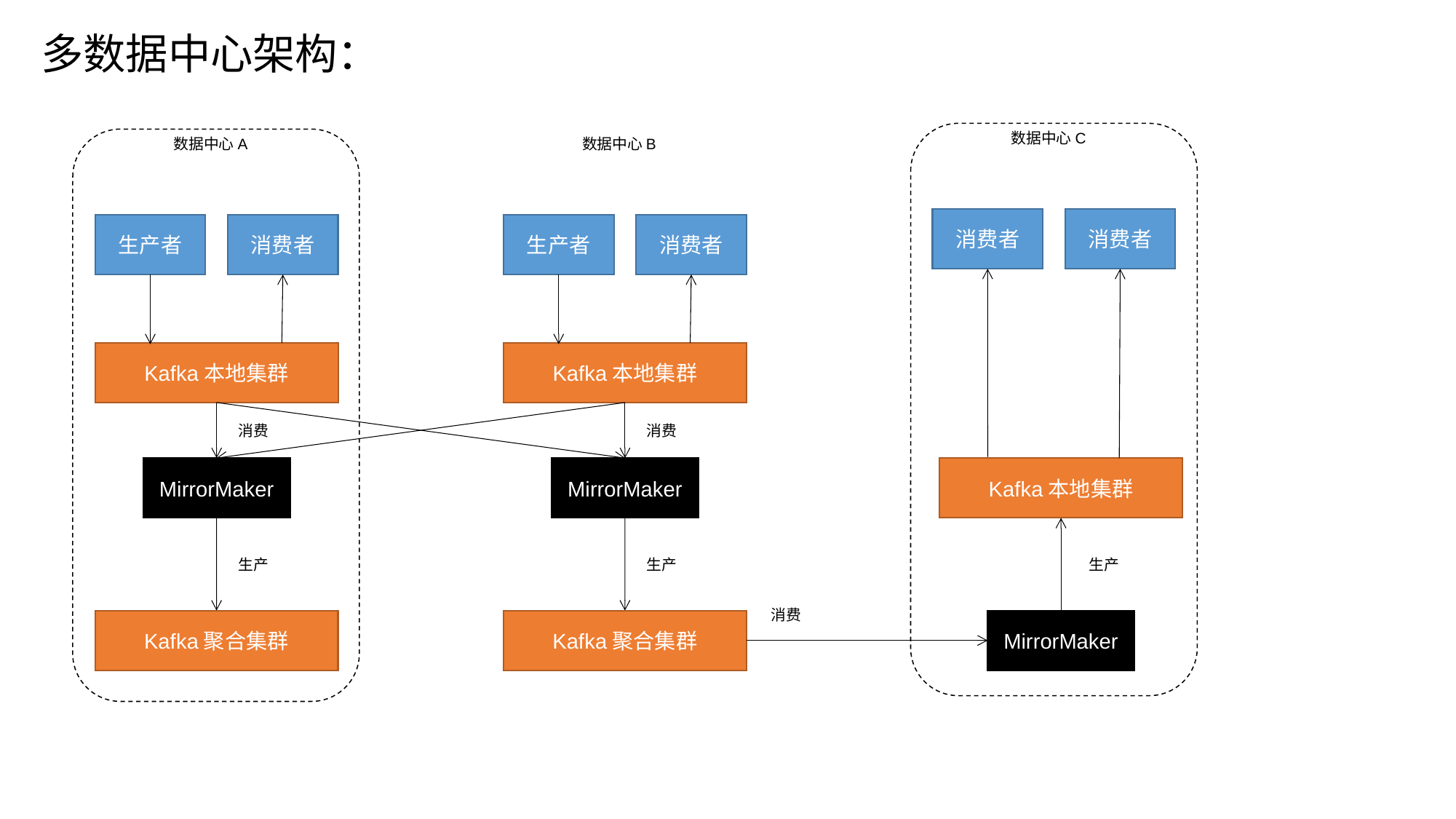

多数据中心架构：

数据中心C

数据中心A
生产者
消费者
Kafka本地集群
消费
MirrorMaker
生产
Kafka聚合集群
数据中心B
消费者
消费者
生产者
消费者
Kafka本地集群
消费
MirrorMaker
Kafka本地集群
生产
生产
消费
Kafka聚合集群
MirrorMaker